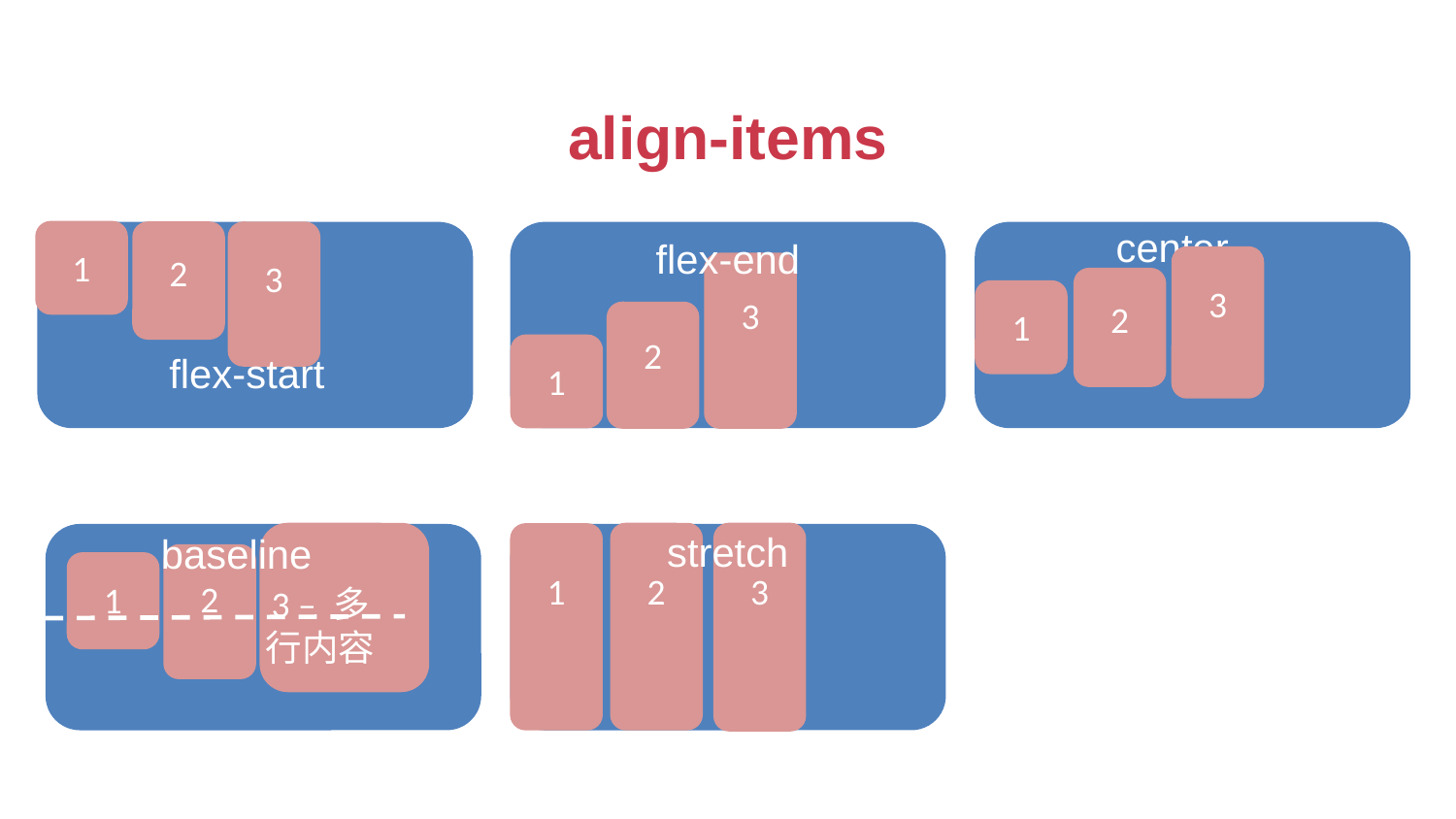

align-items
center

1

2

3

flex-end

3

3

2

1

2

1
flex-start
stretch
baseline

2

3

3 – 多行内容

1

2

1